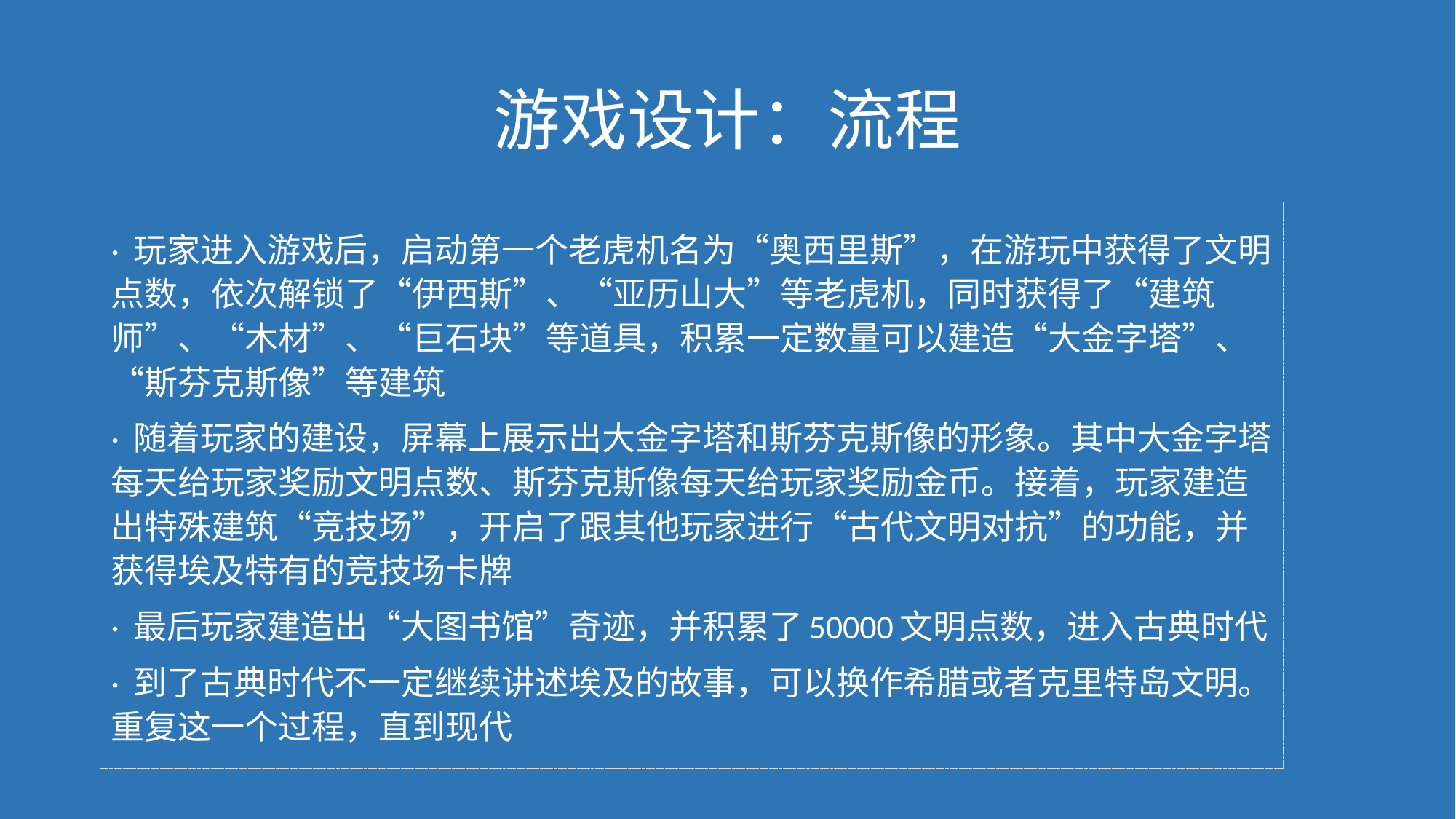

游戏设计：流程
· 玩家进入游戏后，启动第一个老虎机名为“奥西里斯”，在游玩中获得了文明点数，依次解锁了“伊西斯”、“亚历山大”等老虎机，同时获得了“建筑师”、“木材”、“巨石块”等道具，积累一定数量可以建造“大金字塔”、“斯芬克斯像”等建筑
· 随着玩家的建设，屏幕上展示出大金字塔和斯芬克斯像的形象。其中大金字塔每天给玩家奖励文明点数、斯芬克斯像每天给玩家奖励金币。接着，玩家建造出特殊建筑“竞技场”，开启了跟其他玩家进行“古代文明对抗”的功能，并获得埃及特有的竞技场卡牌
· 最后玩家建造出“大图书馆”奇迹，并积累了50000文明点数，进入古典时代
· 到了古典时代不一定继续讲述埃及的故事，可以换作希腊或者克里特岛文明。重复这一个过程，直到现代